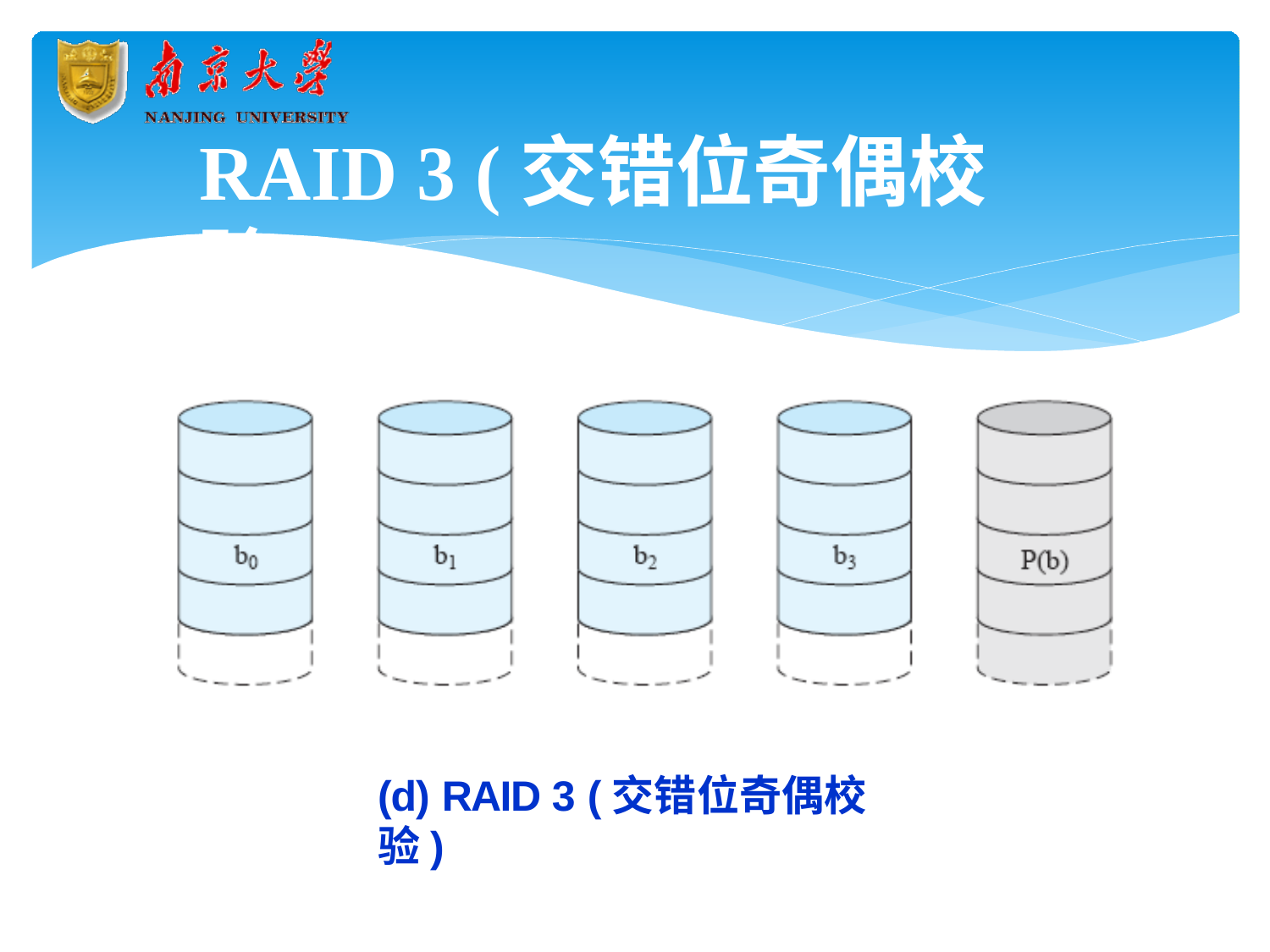

# RAID 3 (交错位奇偶校验)

(d) RAID 3 (交错位奇偶校验)